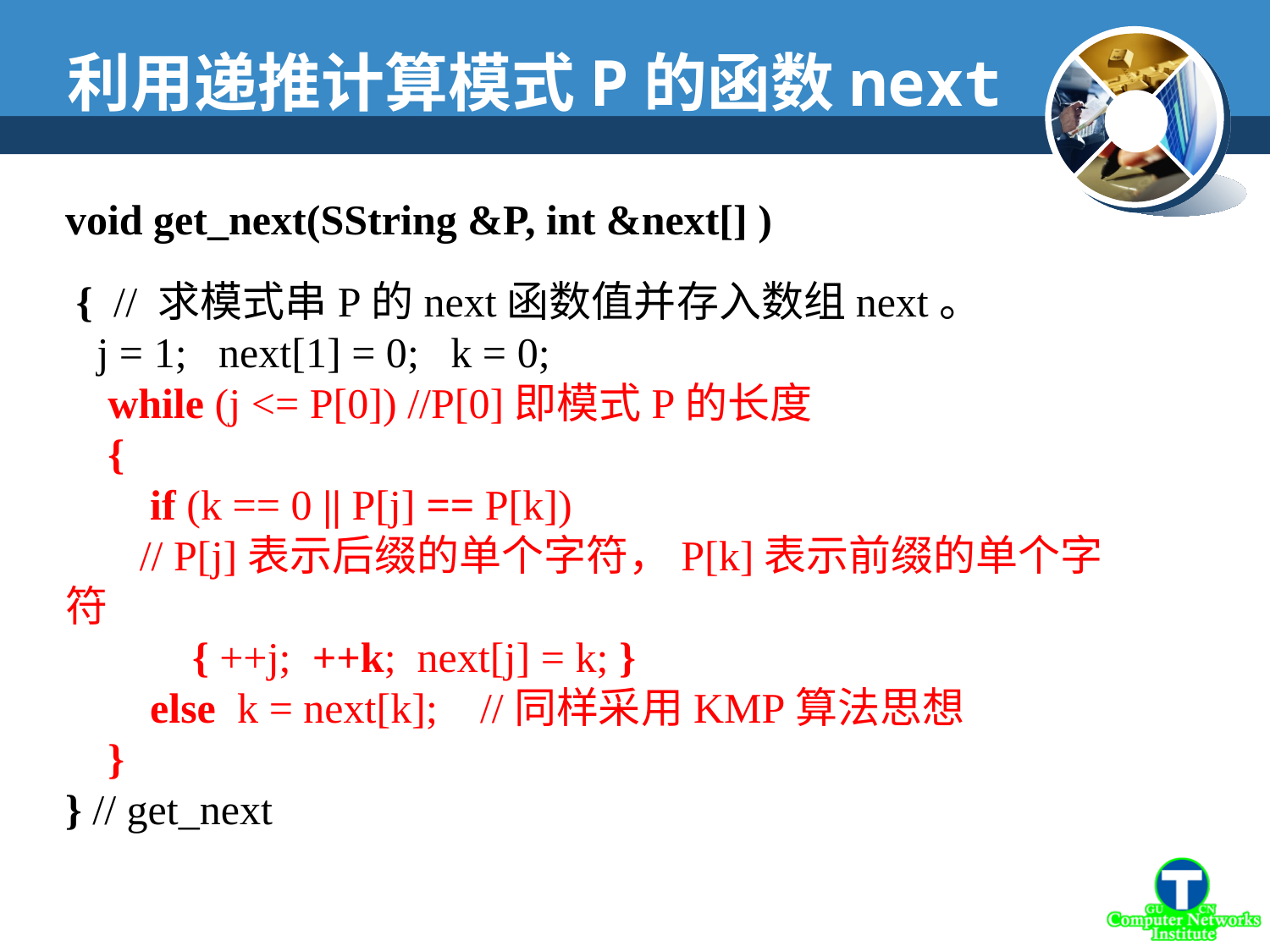

利用递推计算模式P的函数next
void get_next(SString &P, int &next[] )
 {  // 求模式串P的next函数值并存入数组next。
   j = 1;   next[1] = 0;   k = 0;
    while (j <= P[0]) //P[0]即模式P的长度
    {
        if (k == 0 || P[j] == P[k])
       // P[j]表示后缀的单个字符，P[k]表示前缀的单个字符
            { ++j;  ++k;  next[j] = k; }
        else  k = next[k];    //同样采用KMP算法思想
    }
} // get_next